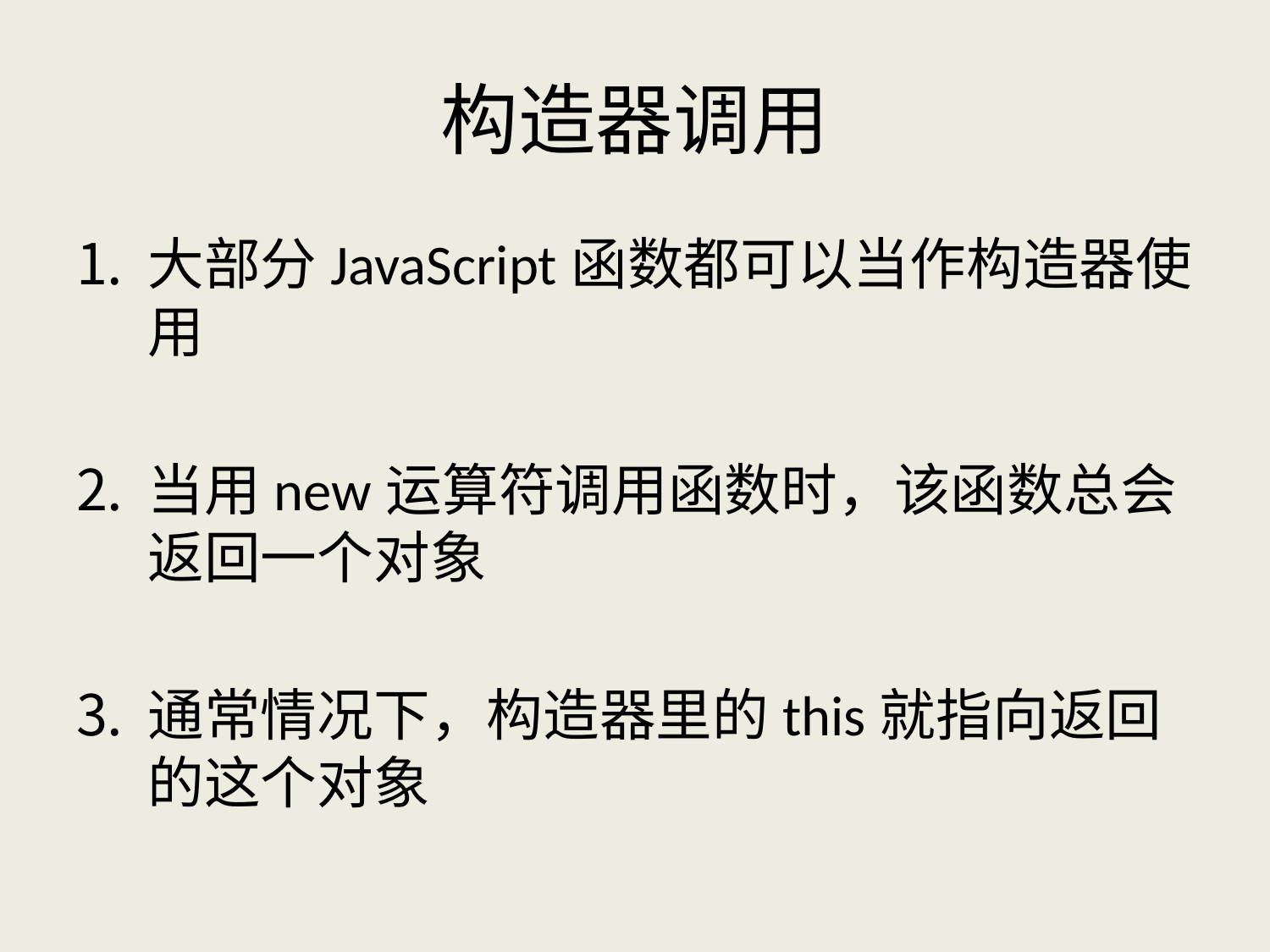

# 构造器调用
大部分JavaScript函数都可以当作构造器使用

当用new运算符调用函数时，该函数总会返回一个对象

通常情况下，构造器里的this就指向返回的这个对象